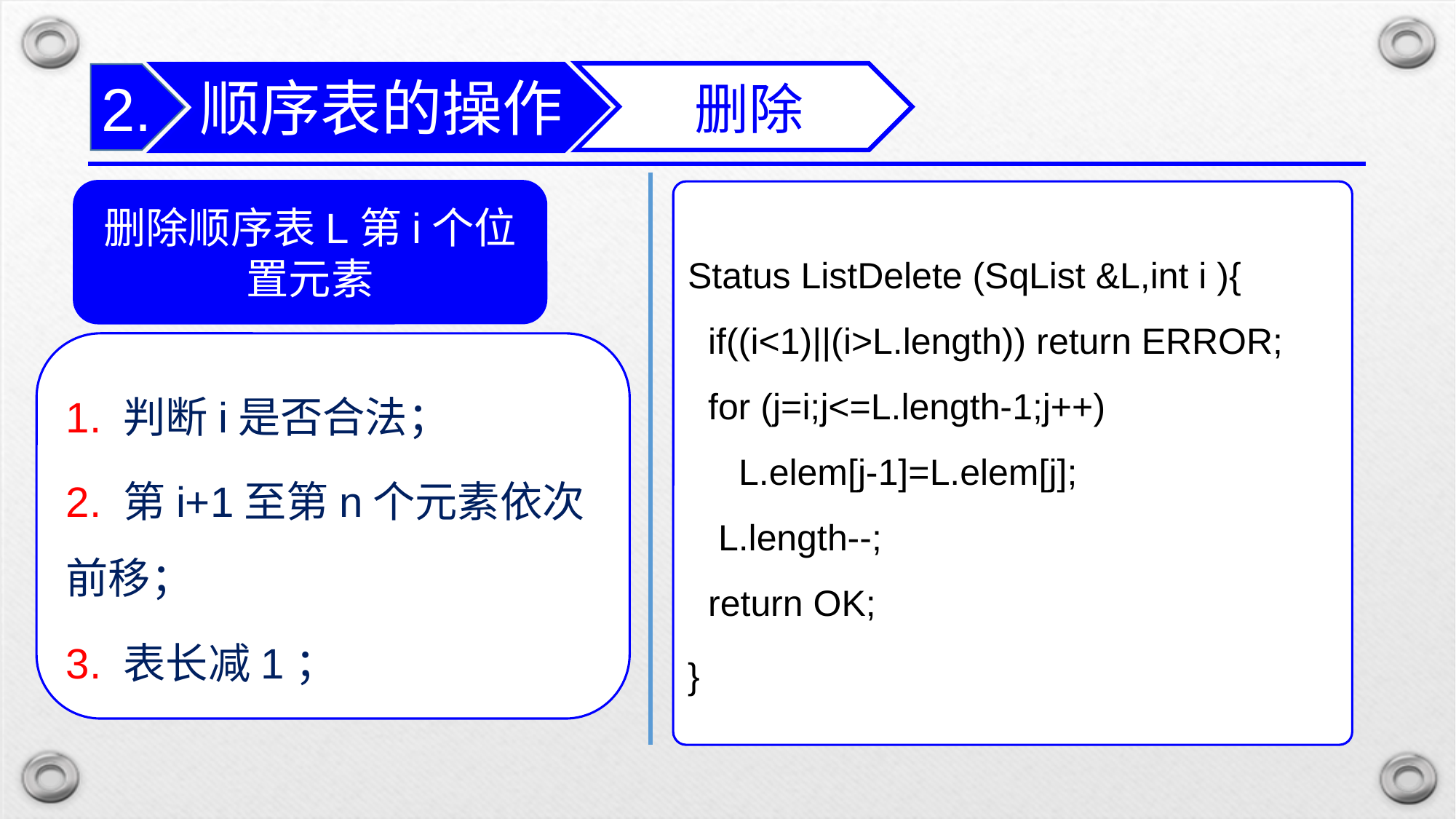

顺序表的操作

删除

2.
删除顺序表L第i个位置元素
Status ListDelete (SqList &L,int i ){
  if((i<1)||(i>L.length)) return ERROR;
  for (j=i;j<=L.length-1;j++)
     L.elem[j-1]=L.elem[j];
   L.length--;
  return OK;
}
1. 判断i是否合法；
2. 第i+1至第n个元素依次前移；
3. 表长减1；